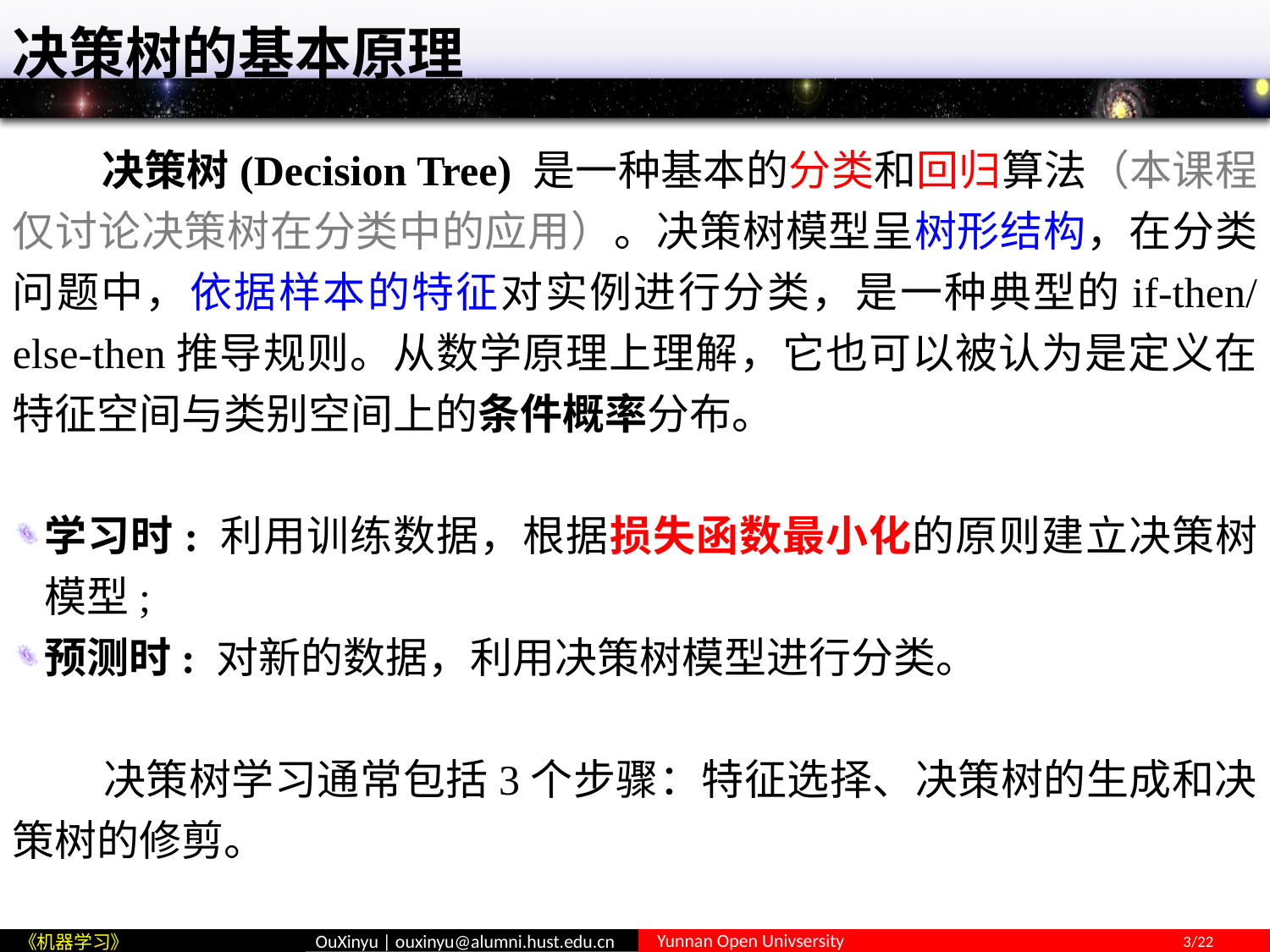

# 决策树的基本原理
        决策树(Decision Tree) 是一种基本的分类和回归算法（本课程仅讨论决策树在分类中的应用）。决策树模型呈树形结构，在分类问题中，依据样本的特征对实例进行分类，是一种典型的if-then/else-then推导规则。从数学原理上理解，它也可以被认为是定义在特征空间与类别空间上的条件概率分布。

学习时: 利用训练数据，根据损失函数最小化的原则建立决策树模型;
预测时: 对新的数据，利用决策树模型进行分类。

        决策树学习通常包括3个步骤：特征选择、决策树的生成和决策树的修剪。